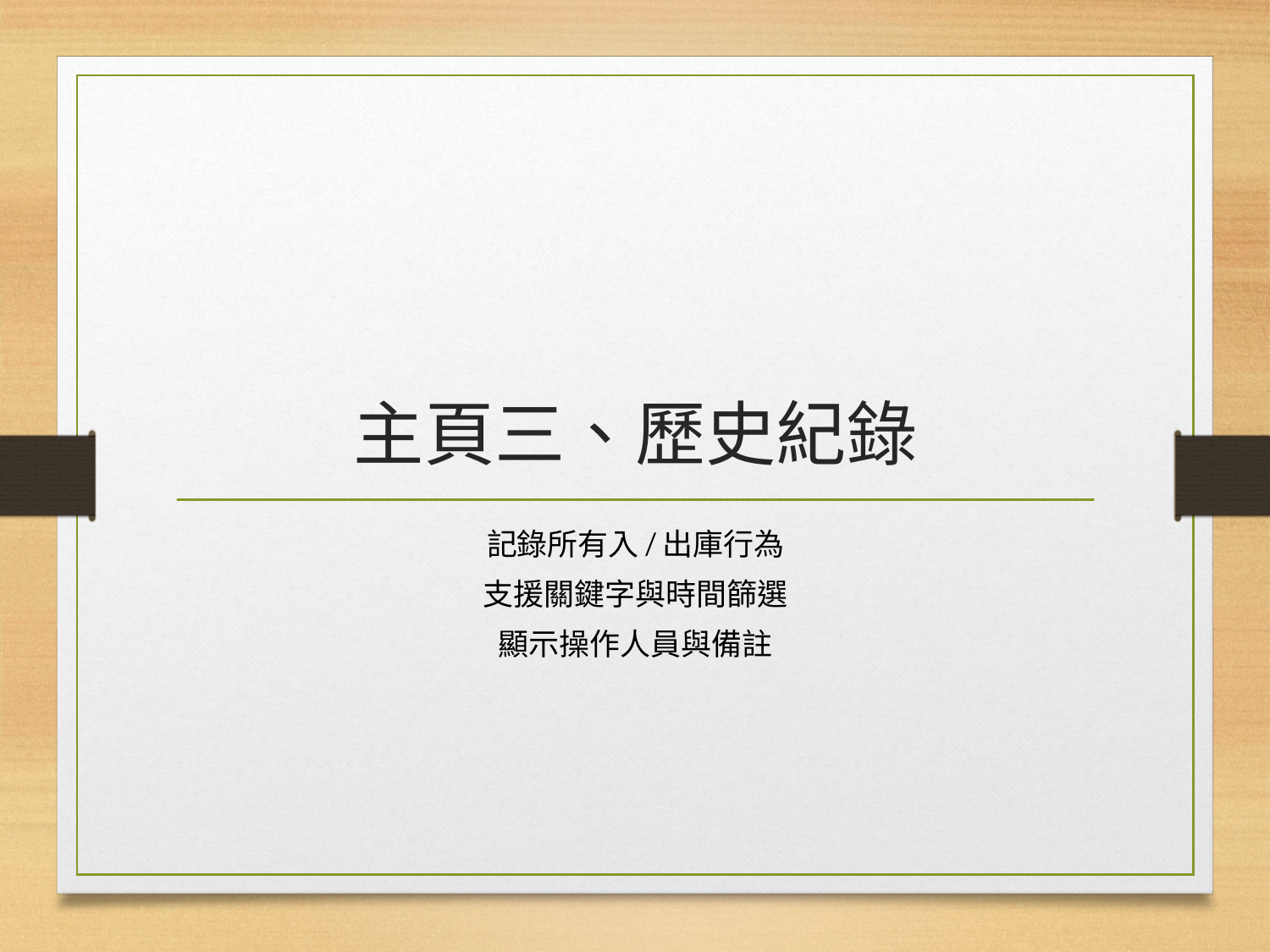

# 主頁三、歷史紀錄
記錄所有入/出庫行為
支援關鍵字與時間篩選
顯示操作人員與備註